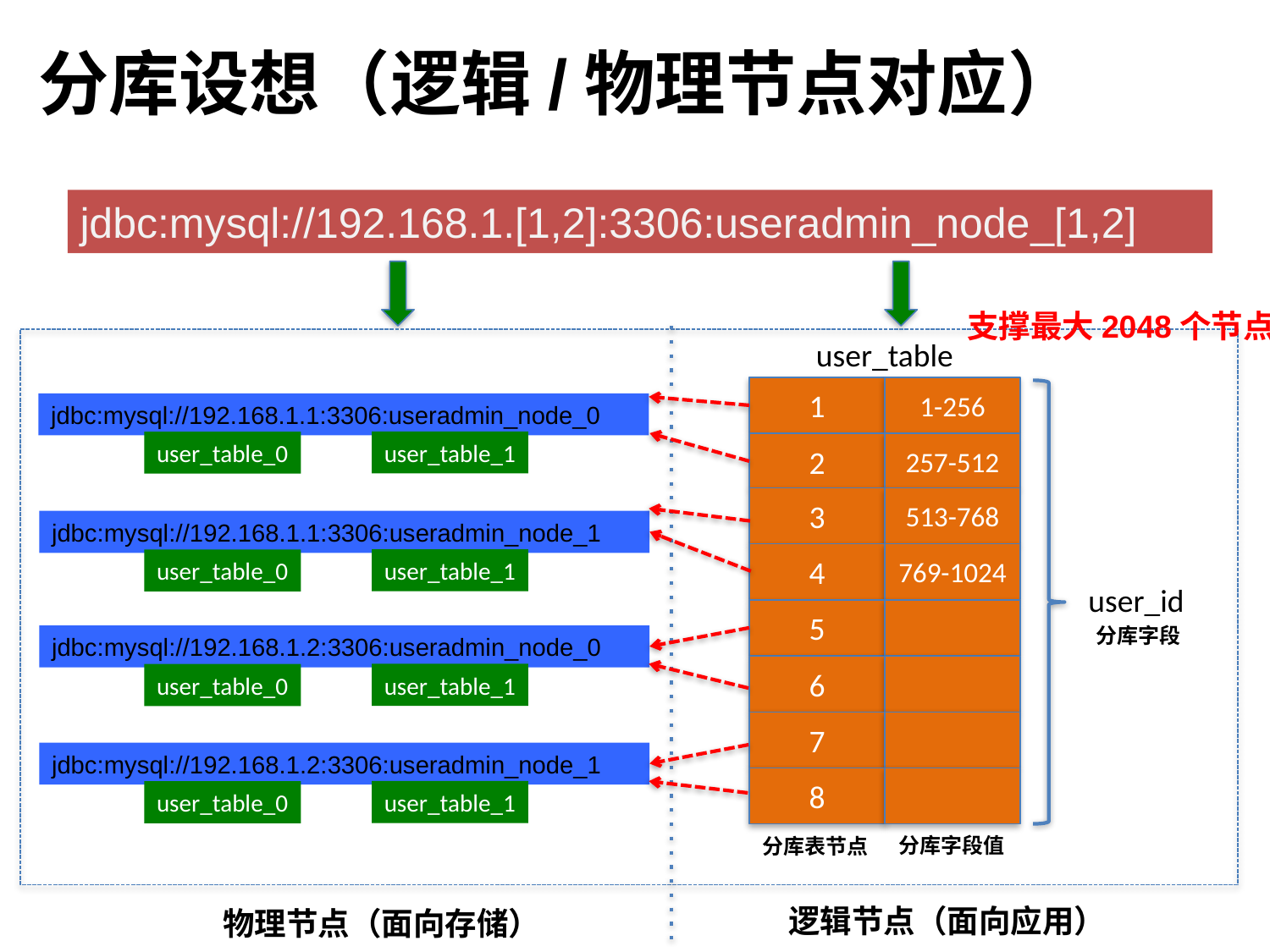

分库设想（逻辑/物理节点对应）
jdbc:mysql://192.168.1.[1,2]:3306:useradmin_node_[1,2]

支撑最大2048个节点

user_table
jdbc:mysql://192.168.1.1:3306:useradmin_node_0
1
1-256

user_table_1
user_table_0
2
257-512
3
513-768
jdbc:mysql://192.168.1.1:3306:useradmin_node_1
4
769-1024
user_table_1
user_table_0
user_id
5

jdbc:mysql://192.168.1.2:3306:useradmin_node_0
分库字段
6

user_table_1
user_table_0
7

jdbc:mysql://192.168.1.2:3306:useradmin_node_1
8

user_table_1
user_table_0
分库字段值
分库表节点
逻辑节点（面向应用）
物理节点（面向存储）